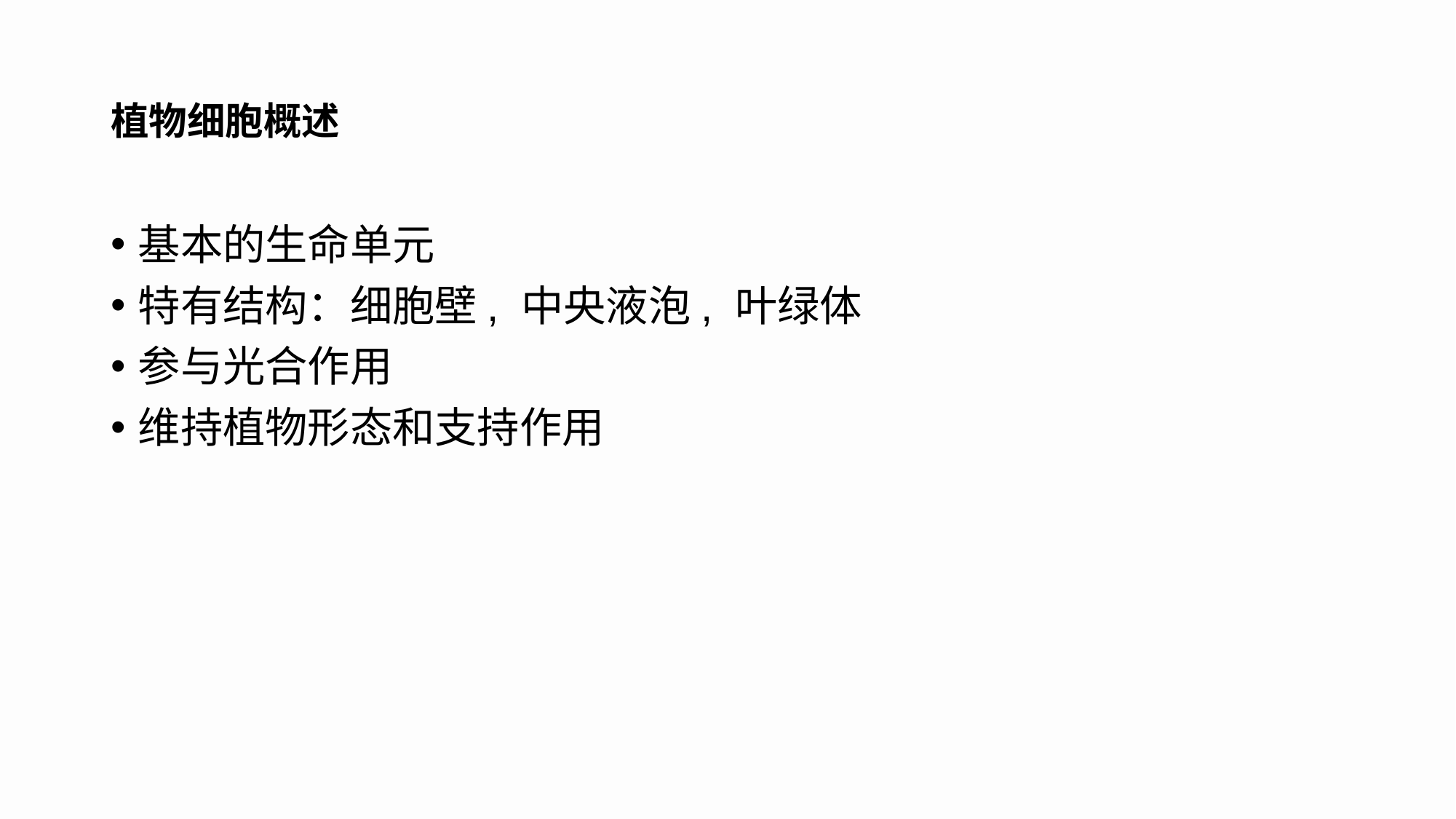

# 植物细胞概述
基本的生命单元
特有结构：细胞壁, 中央液泡, 叶绿体
参与光合作用
维持植物形态和支持作用